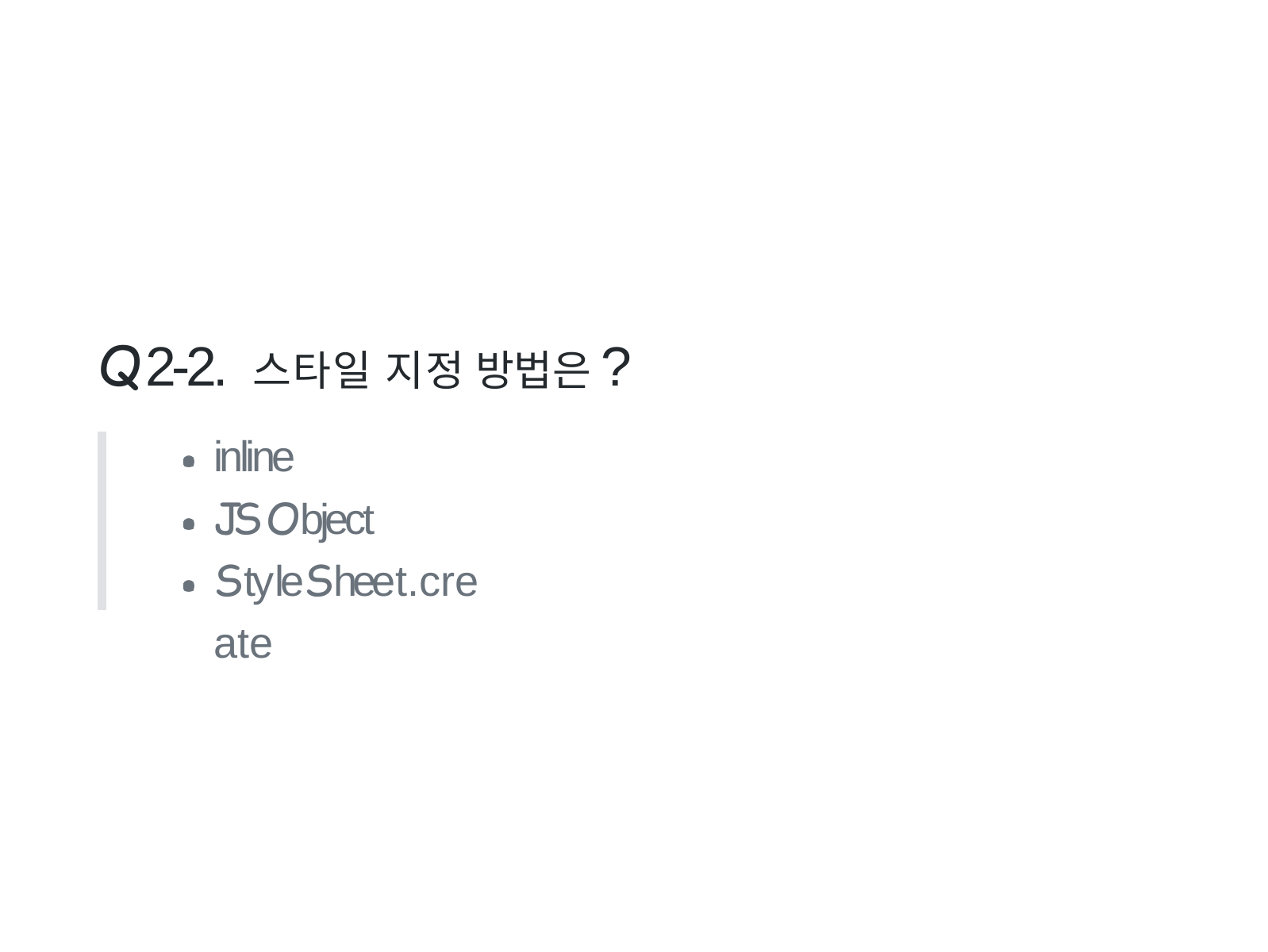

# Q2‑2. 스타일 지정 방법은?
inline
JS Object  StyleSheet.create